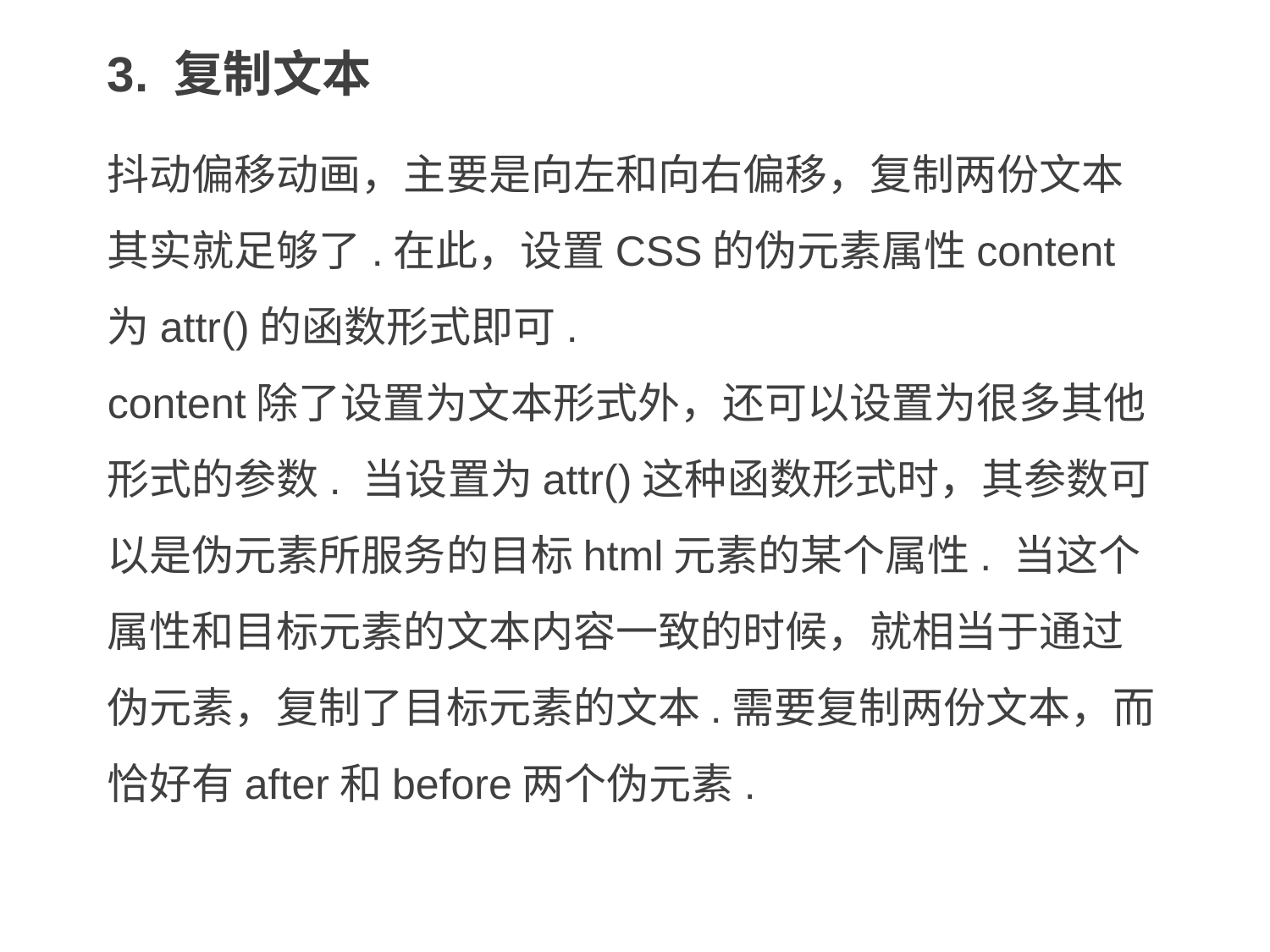

3. 复制文本
抖动偏移动画，主要是向左和向右偏移，复制两份文本其实就足够了.在此，设置CSS的伪元素属性content为attr()的函数形式即可.
content除了设置为文本形式外，还可以设置为很多其他形式的参数. 当设置为attr()这种函数形式时，其参数可以是伪元素所服务的目标html元素的某个属性. 当这个属性和目标元素的文本内容一致的时候，就相当于通过伪元素，复制了目标元素的文本.需要复制两份文本，而恰好有after和before两个伪元素.